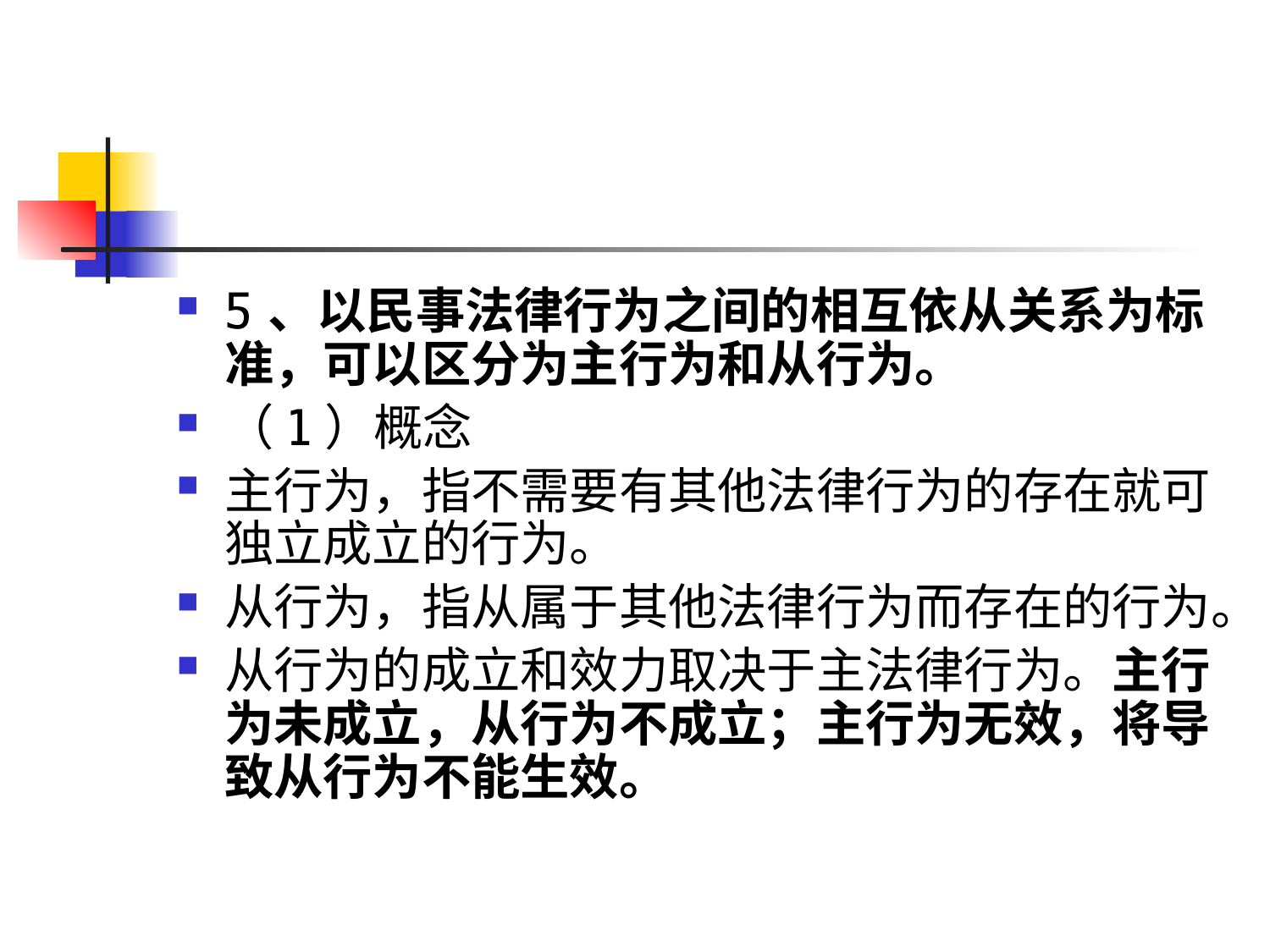

#
5、以民事法律行为之间的相互依从关系为标准，可以区分为主行为和从行为。
（1）概念
主行为，指不需要有其他法律行为的存在就可独立成立的行为。
从行为，指从属于其他法律行为而存在的行为。
从行为的成立和效力取决于主法律行为。主行为未成立，从行为不成立；主行为无效，将导致从行为不能生效。